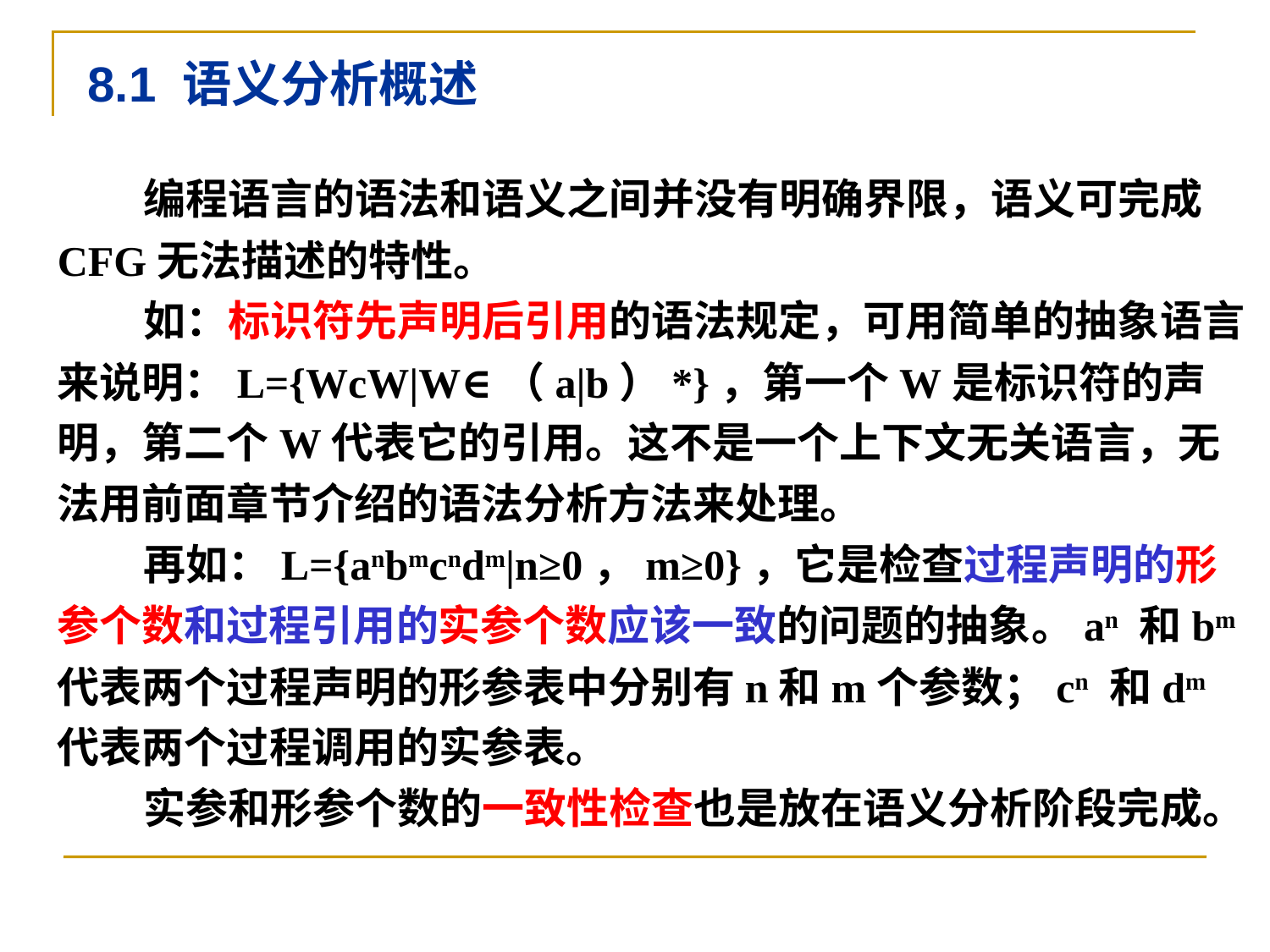

8.1 语义分析概述
        编程语言的语法和语义之间并没有明确界限，语义可完成CFG无法描述的特性。
        如：标识符先声明后引用的语法规定，可用简单的抽象语言来说明：L={WcW|W∈（a|b）*}，第一个W是标识符的声明，第二个W代表它的引用。这不是一个上下文无关语言，无法用前面章节介绍的语法分析方法来处理。
        再如：L={anbmcndm|n≥0，m≥0}，它是检查过程声明的形参个数和过程引用的实参个数应该一致的问题的抽象。an 和bm代表两个过程声明的形参表中分别有n和m个参数；cn 和dm代表两个过程调用的实参表。
        实参和形参个数的一致性检查也是放在语义分析阶段完成。
5